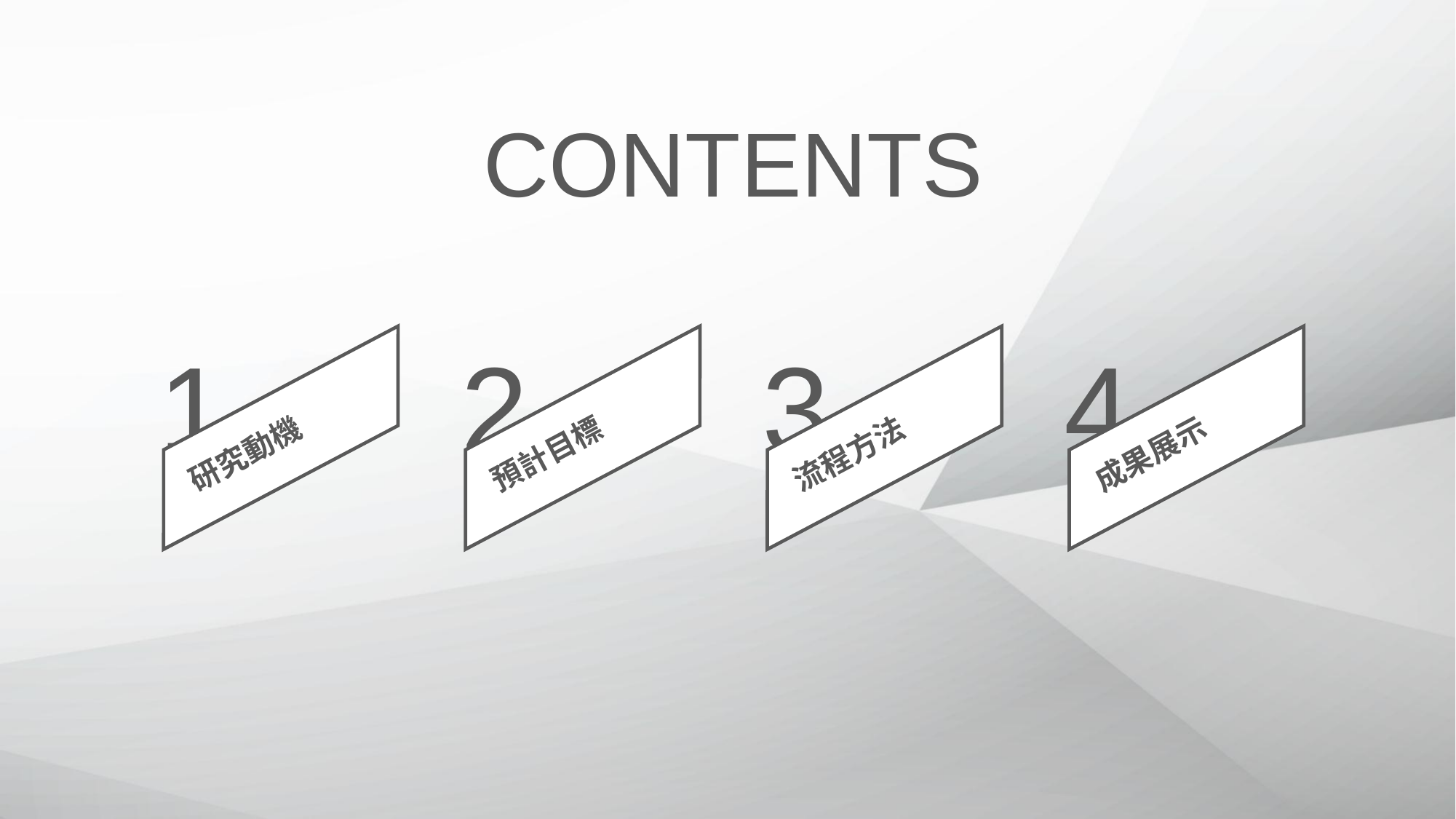

CONTENTS
1

研究動機
2

預計目標
3

流程方法
4

成果展示